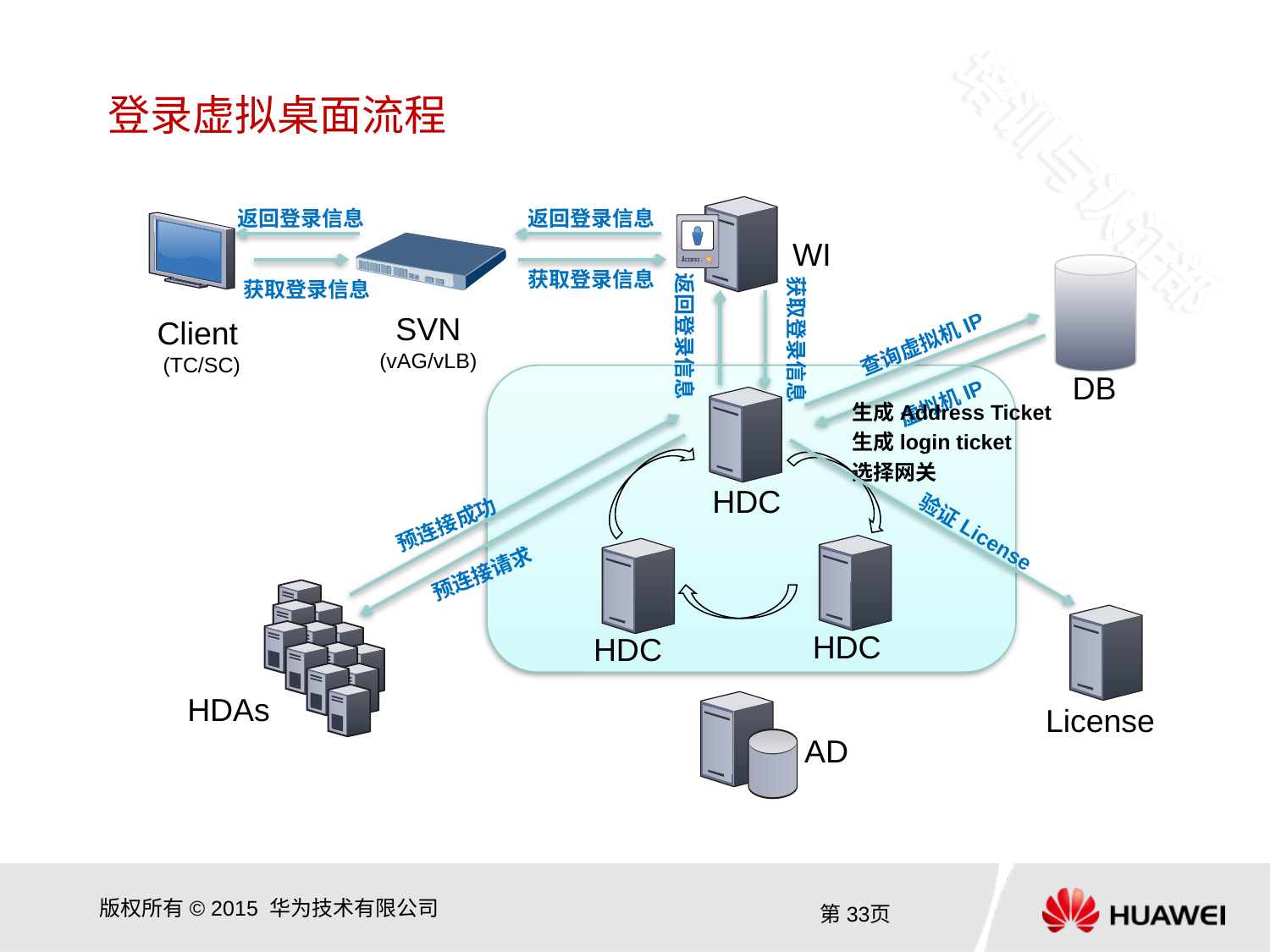

# 登录虚拟桌面流程

返回登录信息
返回登录信息

WI

获取登录信息
获取登录信息
SVN
(vAG/vLB)
Client
 (TC/SC)
返回登录信息
获取登录信息
查询虚拟机IP
DB

虚拟机IP

生成Address Ticket
生成login ticket
选择网关

HDC
预连接成功
验证License

预连接请求

HDC

HDC

HDAs

License
AD